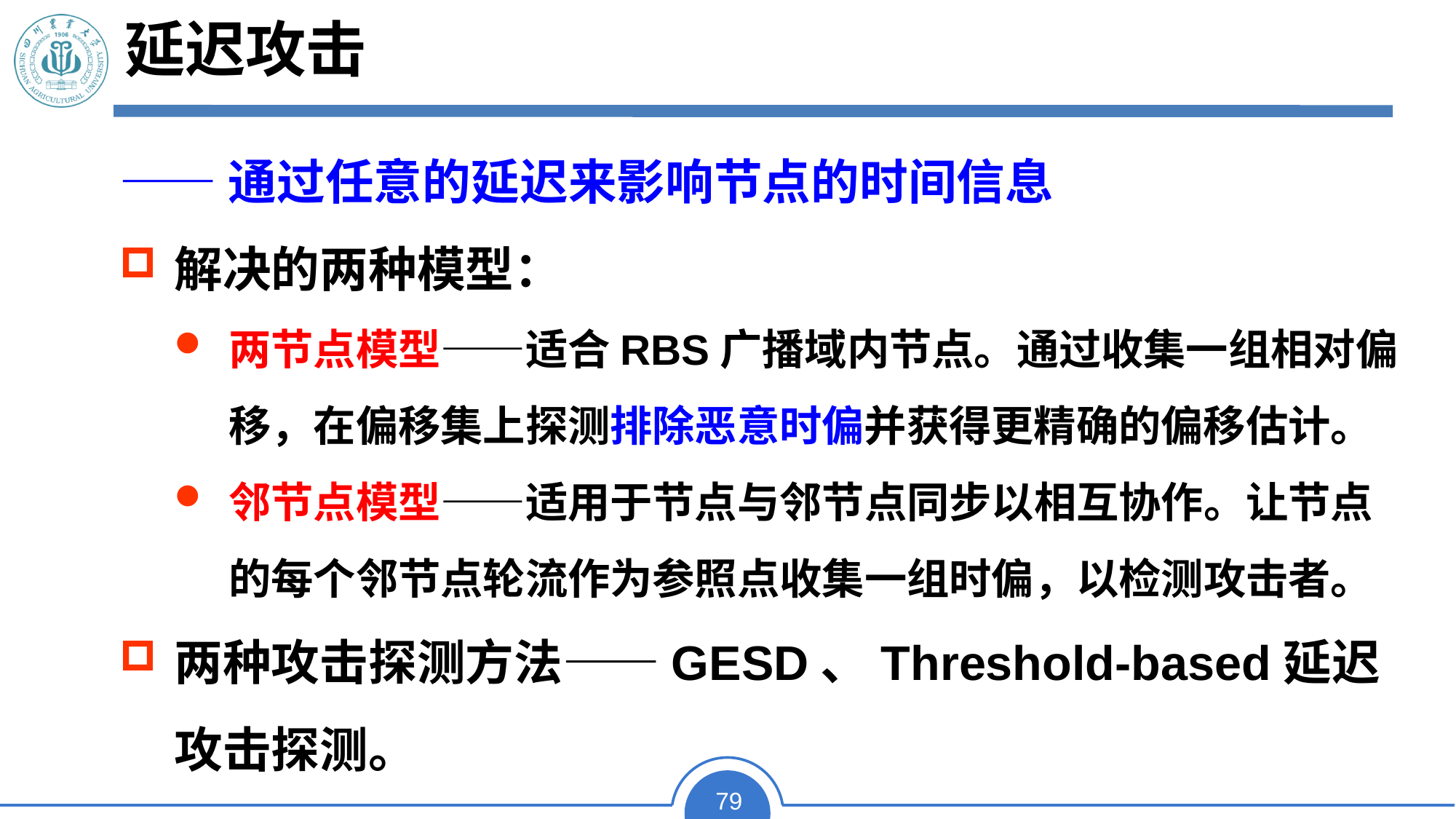

# 延迟攻击
——通过任意的延迟来影响节点的时间信息
解决的两种模型：
两节点模型——适合RBS广播域内节点。通过收集一组相对偏移，在偏移集上探测排除恶意时偏并获得更精确的偏移估计。
邻节点模型——适用于节点与邻节点同步以相互协作。让节点的每个邻节点轮流作为参照点收集一组时偏，以检测攻击者。
两种攻击探测方法——GESD、Threshold-based延迟攻击探测。